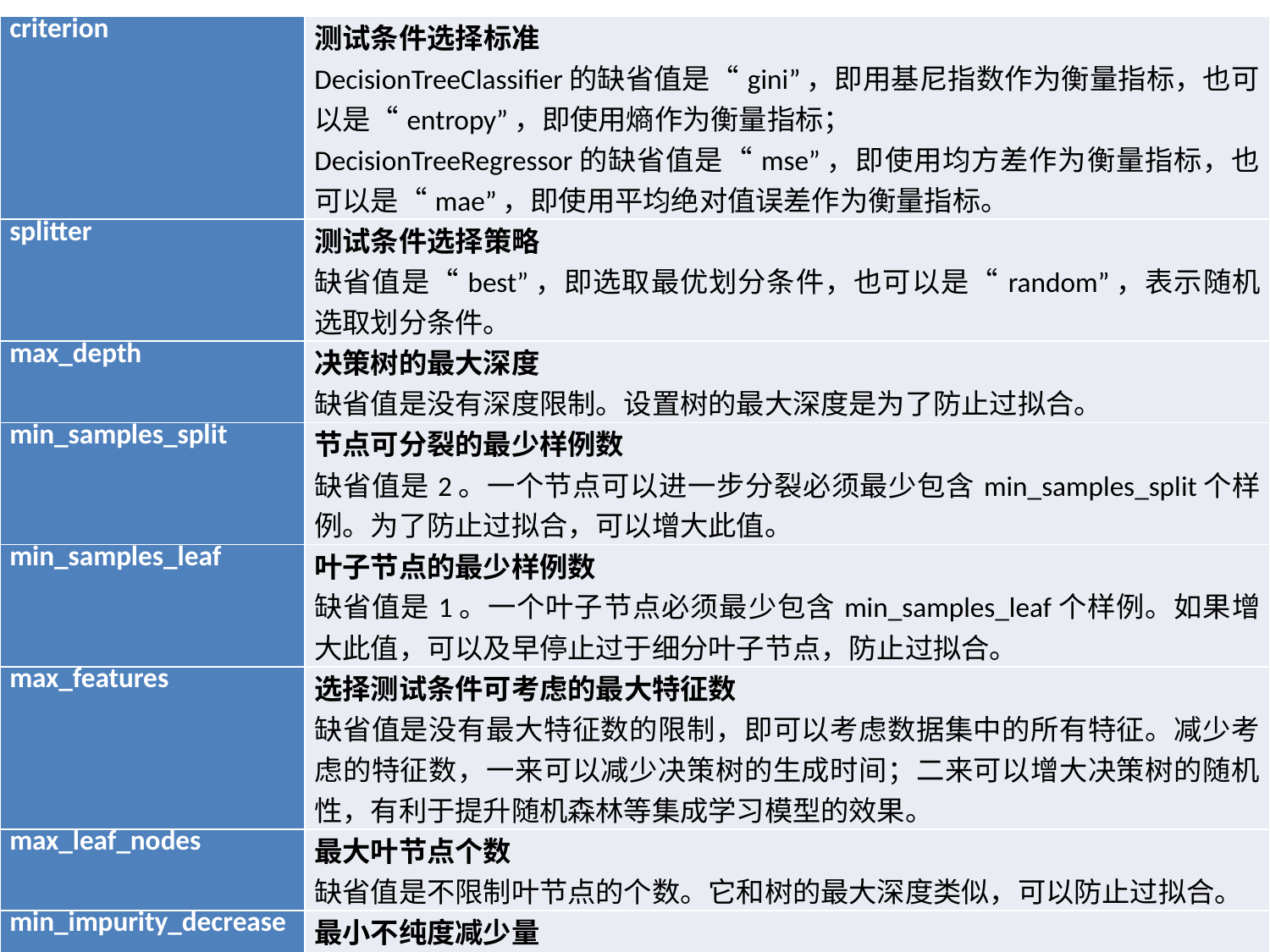

| criterion | 测试条件选择标准 DecisionTreeClassifier的缺省值是“gini”，即用基尼指数作为衡量指标，也可以是“entropy”，即使用熵作为衡量指标； DecisionTreeRegressor的缺省值是“mse”，即使用均方差作为衡量指标，也可以是“mae”，即使用平均绝对值误差作为衡量指标。 |
| --- | --- |
| splitter | 测试条件选择策略 缺省值是“best”，即选取最优划分条件，也可以是“random”，表示随机选取划分条件。 |
| max\_depth | 决策树的最大深度 缺省值是没有深度限制。设置树的最大深度是为了防止过拟合。 |
| min\_samples\_split | 节点可分裂的最少样例数 缺省值是2。一个节点可以进一步分裂必须最少包含min\_samples\_split个样例。为了防止过拟合，可以增大此值。 |
| min\_samples\_leaf | 叶子节点的最少样例数 缺省值是1。一个叶子节点必须最少包含min\_samples\_leaf个样例。如果增大此值，可以及早停止过于细分叶子节点，防止过拟合。 |
| max\_features | 选择测试条件可考虑的最大特征数 缺省值是没有最大特征数的限制，即可以考虑数据集中的所有特征。减少考虑的特征数，一来可以减少决策树的生成时间；二来可以增大决策树的随机性，有利于提升随机森林等集成学习模型的效果。 |
| max\_leaf\_nodes | 最大叶节点个数 缺省值是不限制叶节点的个数。它和树的最大深度类似，可以防止过拟合。 |
| min\_impurity\_decrease | 最小不纯度减少量 如果用某一测试条件划分节点带来的不纯度的减少量小于这个阈值，则不用此测试条件划分该节点。 |
| ccp\_alpha | 最小代价复杂度剪枝算法的参数 缺省值为0。 |